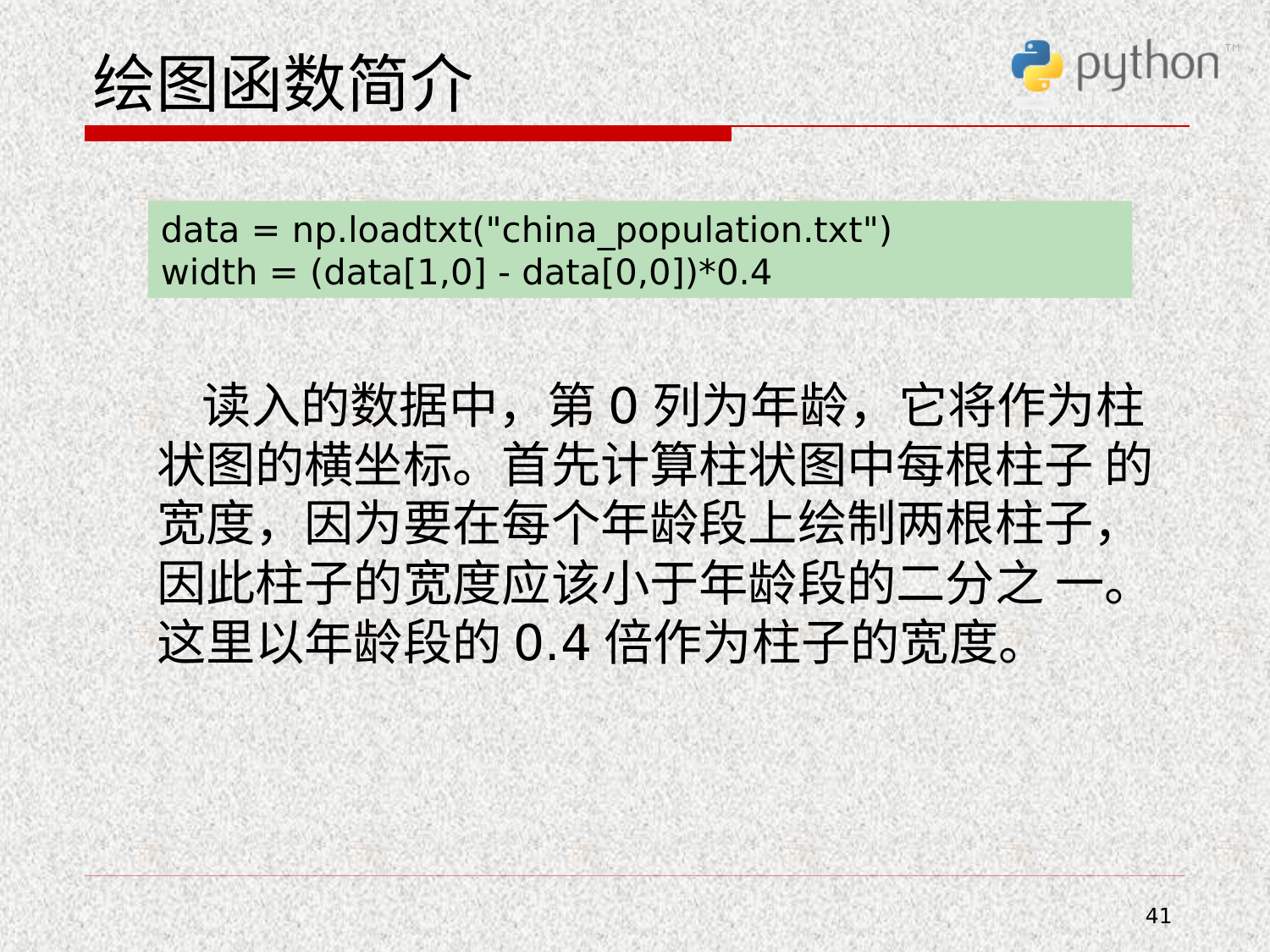

# 绘图函数简介

         读入的数据中，第0列为年龄，它将作为柱状图的横坐标。首先计算柱状图中每根柱子 的宽度，因为要在每个年龄段上绘制两根柱子，因此柱子的宽度应该小于年龄段的二分之 一。这里以年龄段的0.4倍作为柱子的宽度。
data = np.loadtxt("china_population.txt")
width = (data[1,0] - data[0,0])*0.4
41